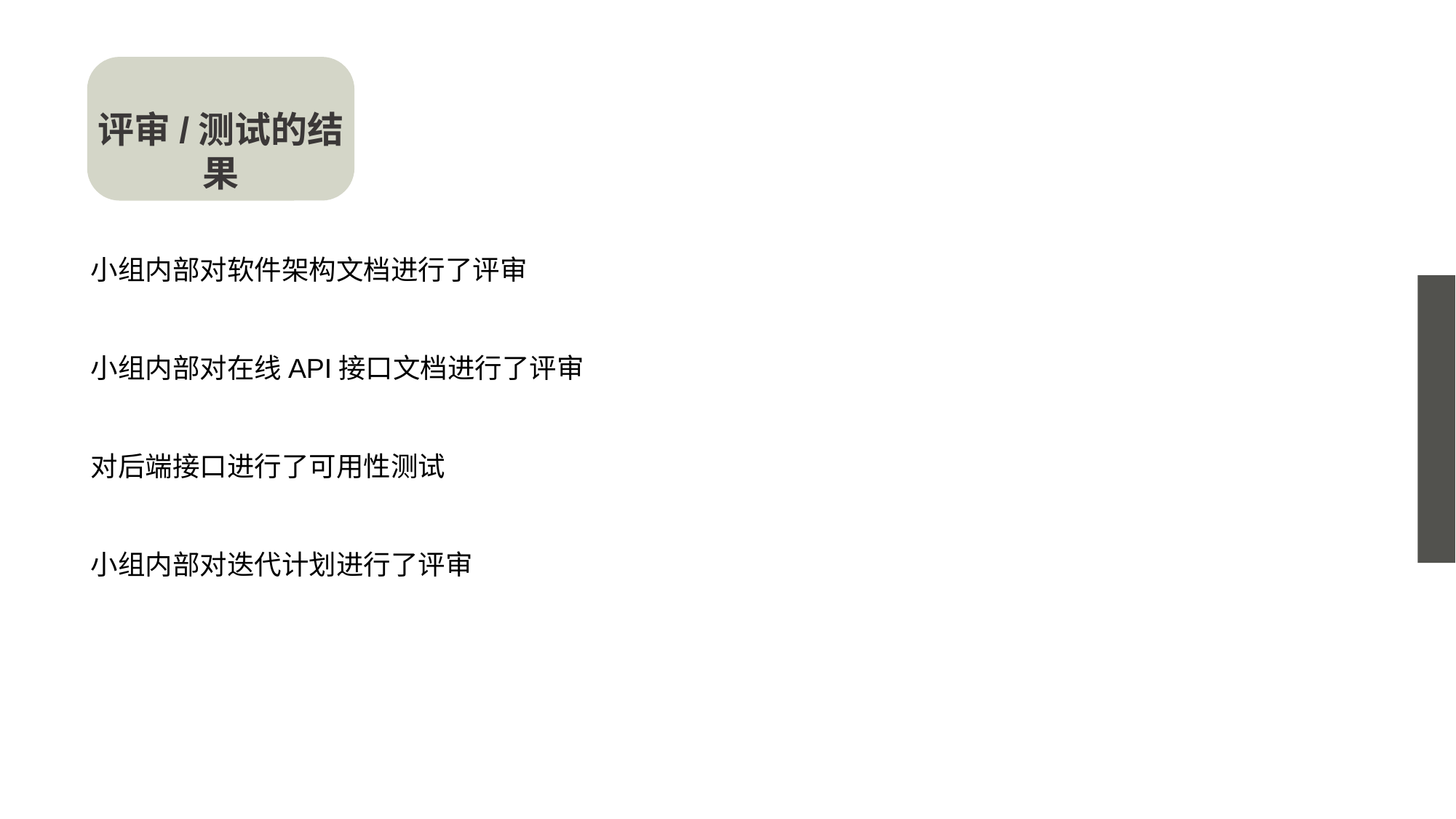

评审/测试的结果
小组内部对软件架构文档进行了评审

小组内部对在线API接口文档进行了评审

对后端接口进行了可用性测试

小组内部对迭代计划进行了评审